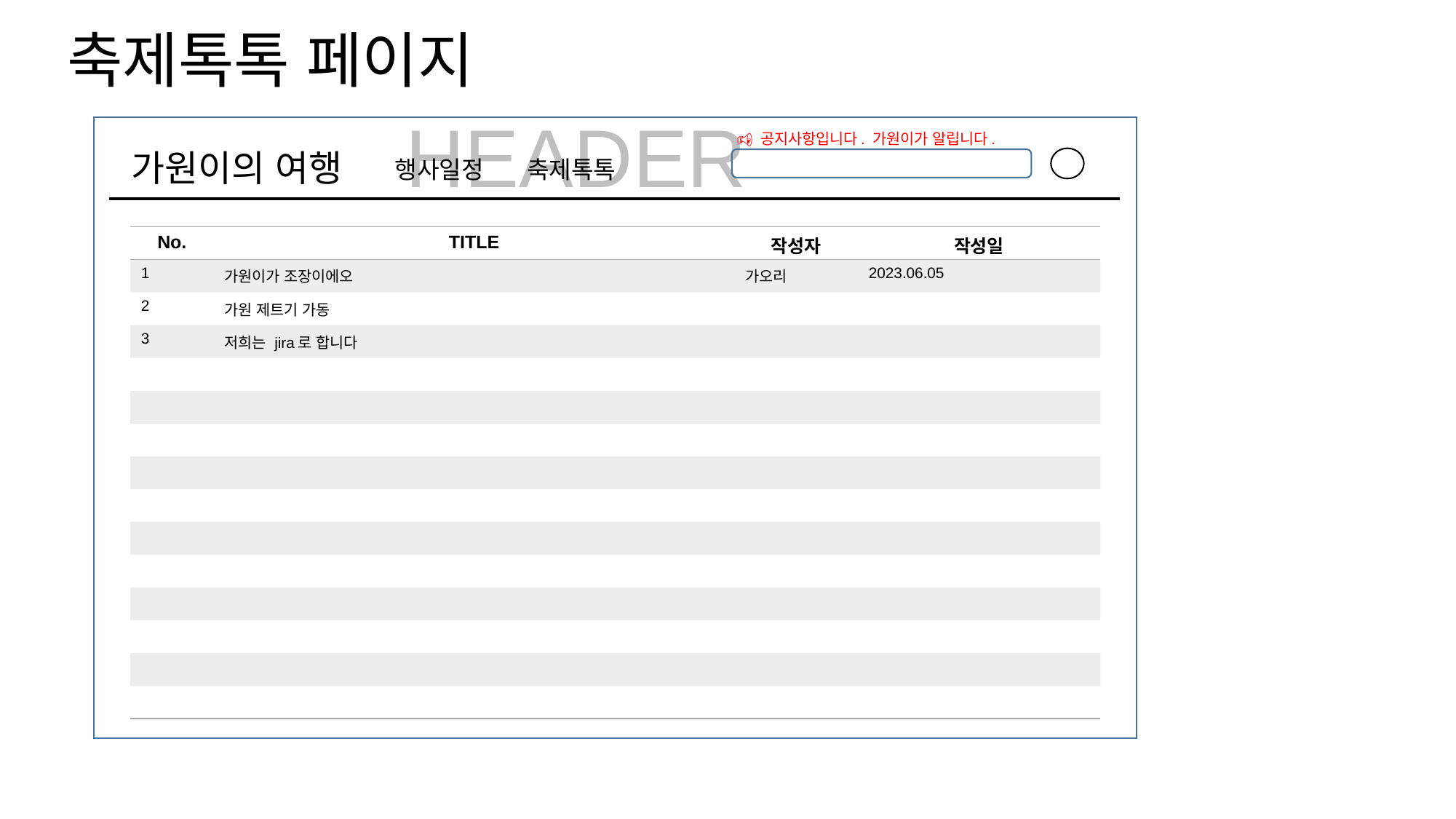

축제톡톡 페이지
HEADER

📢 공지사항입니다. 가원이가 알립니다.
가원이의 여행

행사일정
축제톡톡

| No. | TITLE | 작성자 | 작성일 |
| --- | --- | --- | --- |
| 1 | 가원이가 조장이에오 | 가오리 | 2023.06.05 |
| 2 | 가원 제트기 가동 |  |  |
| 3 | 저희는 jira로 합니다 |  |  |
|  |  |  |  |
|  |  |  |  |
|  |  |  |  |
|  |  |  |  |
|  |  |  |  |
|  |  |  |  |
|  |  |  |  |
|  |  |  |  |
|  |  |  |  |
|  |  |  |  |
|  |  |  |  |